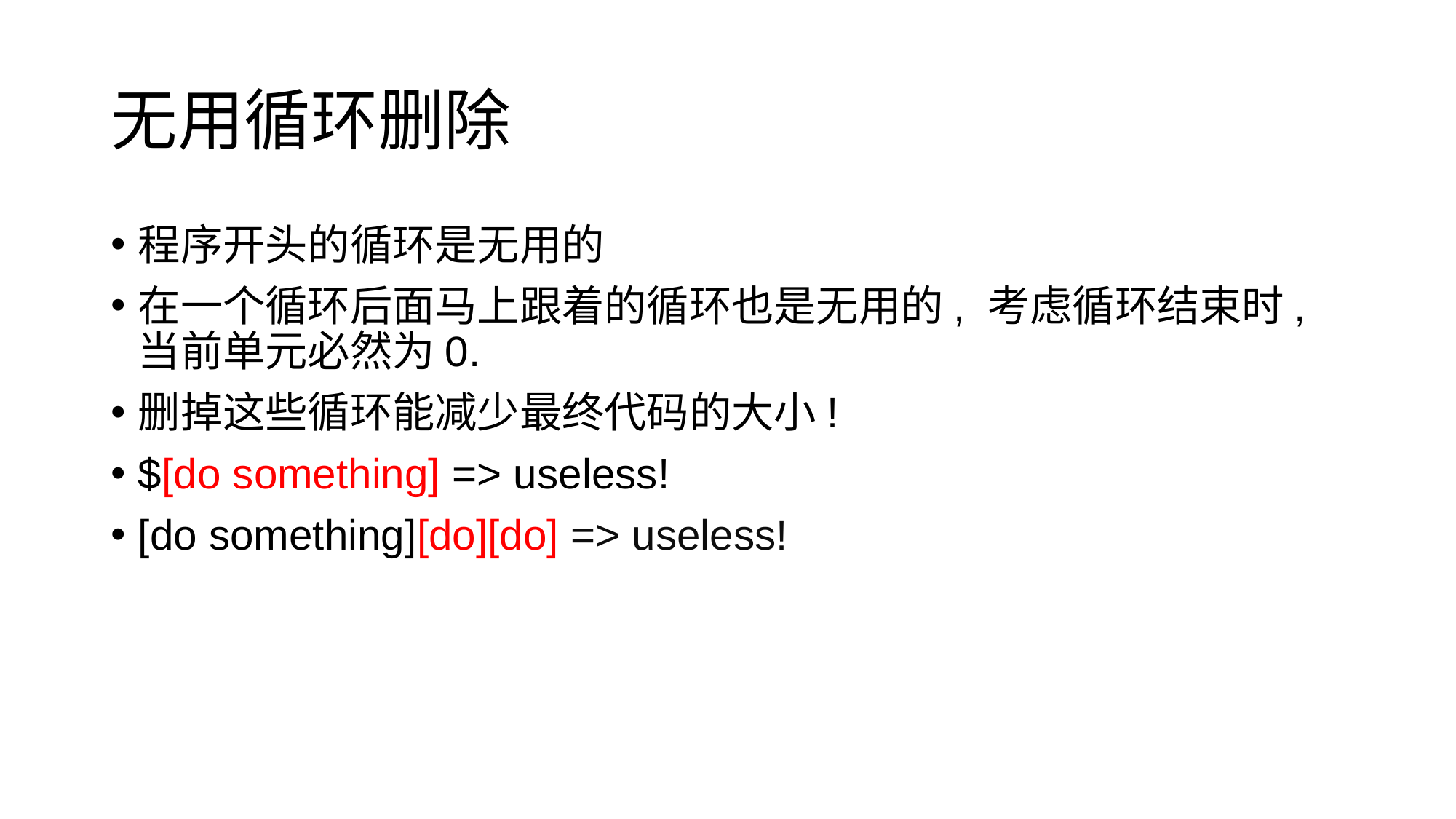

# 无用循环删除
程序开头的循环是无用的
在一个循环后面马上跟着的循环也是无用的, 考虑循环结束时, 当前单元必然为0.
删掉这些循环能减少最终代码的大小!
$[do something] => useless!
[do something][do][do] => useless!